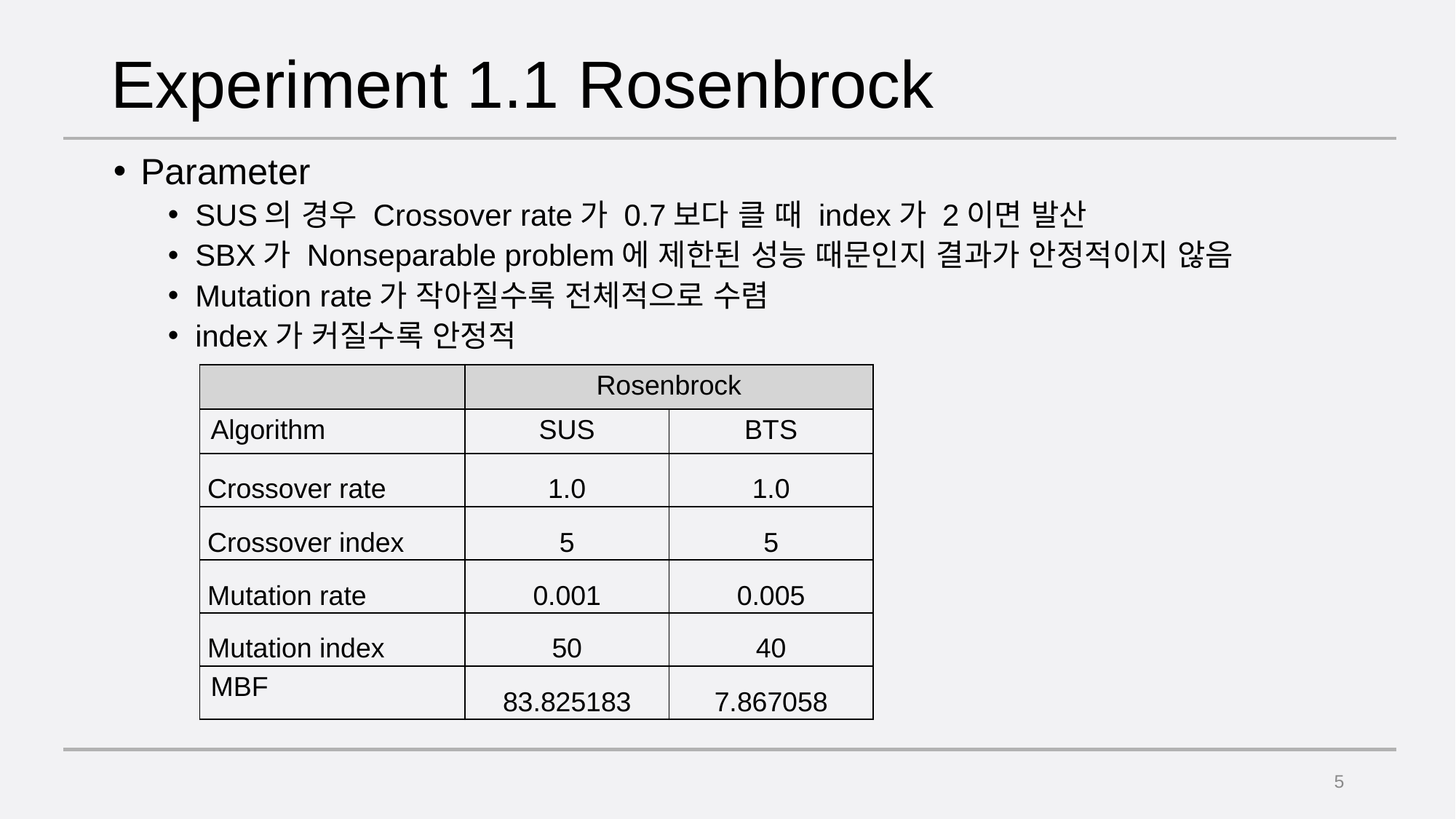

# Experiment 1.1 Rosenbrock
Parameter
SUS의 경우 Crossover rate가 0.7보다 클 때 index가 2이면 발산
SBX가 Nonseparable problem에 제한된 성능 때문인지 결과가 안정적이지 않음
Mutation rate가 작아질수록 전체적으로 수렴
index가 커질수록 안정적

|  | Rosenbrock |  |
| --- | --- | --- |
| Algorithm | SUS | BTS |
| Crossover rate | 1.0 | 1.0 |
| Crossover index | 5 | 5 |
| Mutation rate | 0.001 | 0.005 |
| Mutation index | 50 | 40 |
| MBF | 83.825183 | 7.867058 |
5